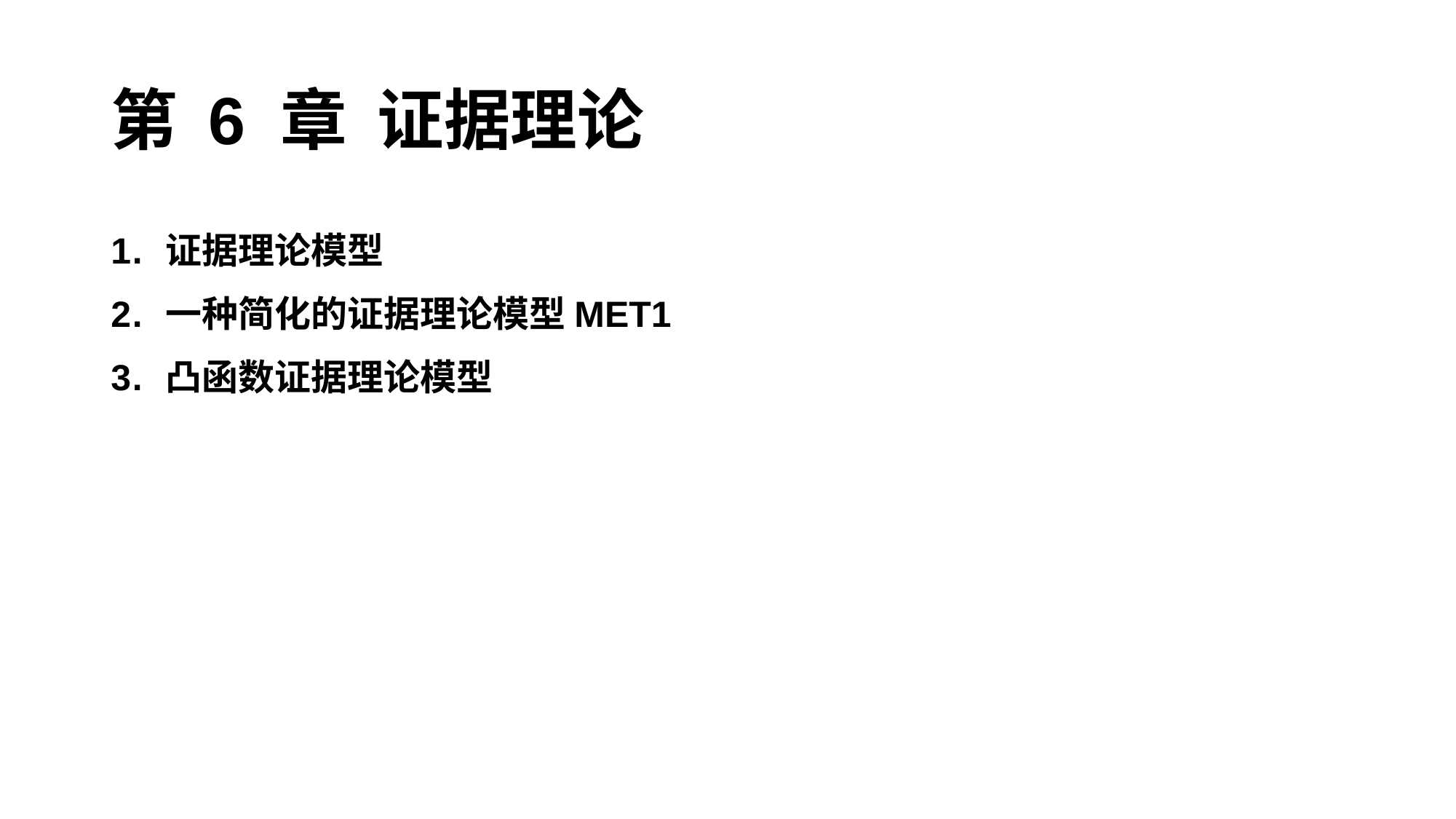

# 第 6 章  证据理论
证据理论模型
一种简化的证据理论模型MET1
凸函数证据理论模型